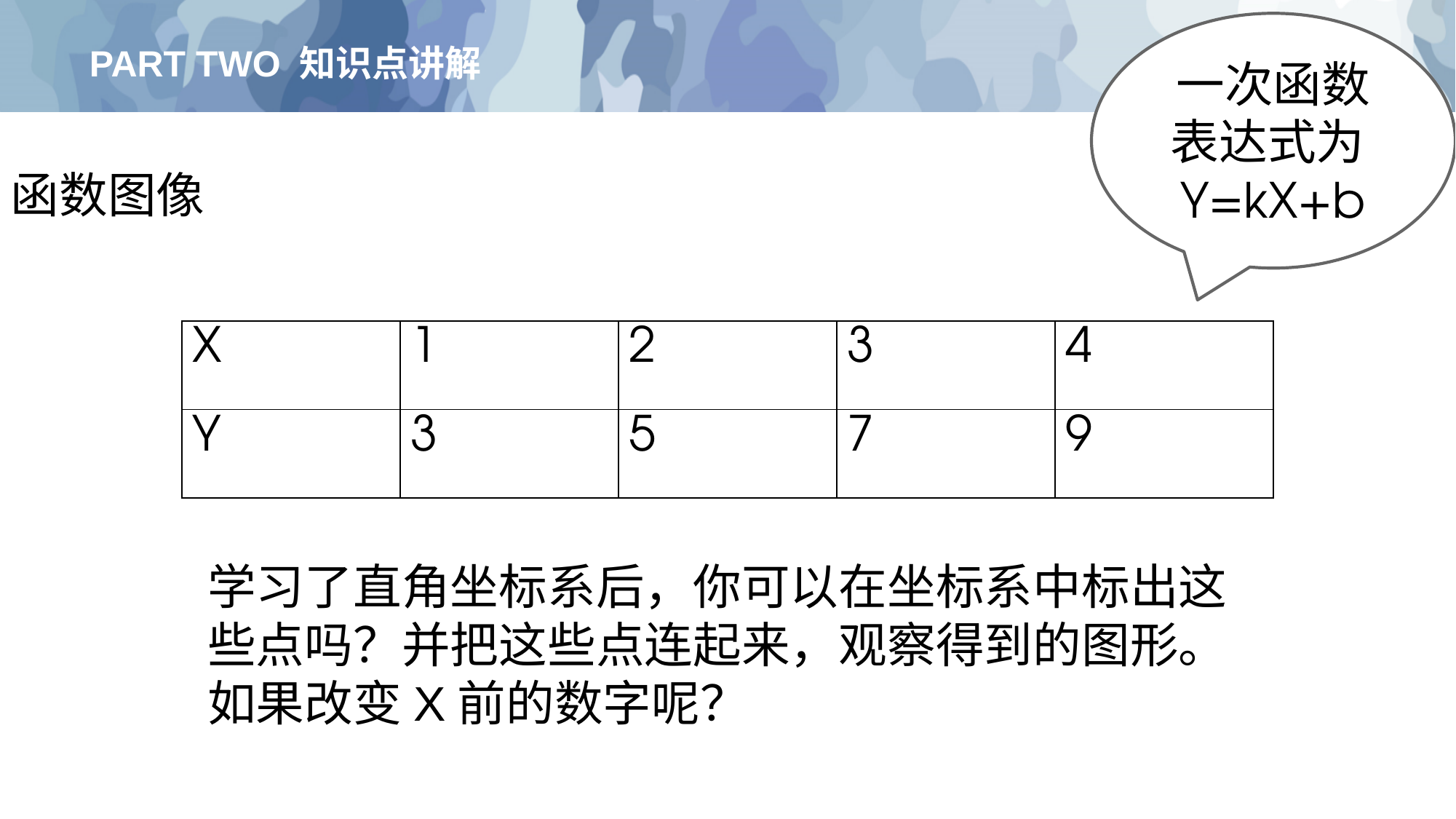

一次函数表达式为Y=kX+b
PART TWO 知识点讲解
函数图像
| X | 1 | 2 | 3 | 4 |
| --- | --- | --- | --- | --- |
| Y | 3 | 5 | 7 | 9 |
学习了直角坐标系后，你可以在坐标系中标出这些点吗？并把这些点连起来，观察得到的图形。如果改变X前的数字呢？